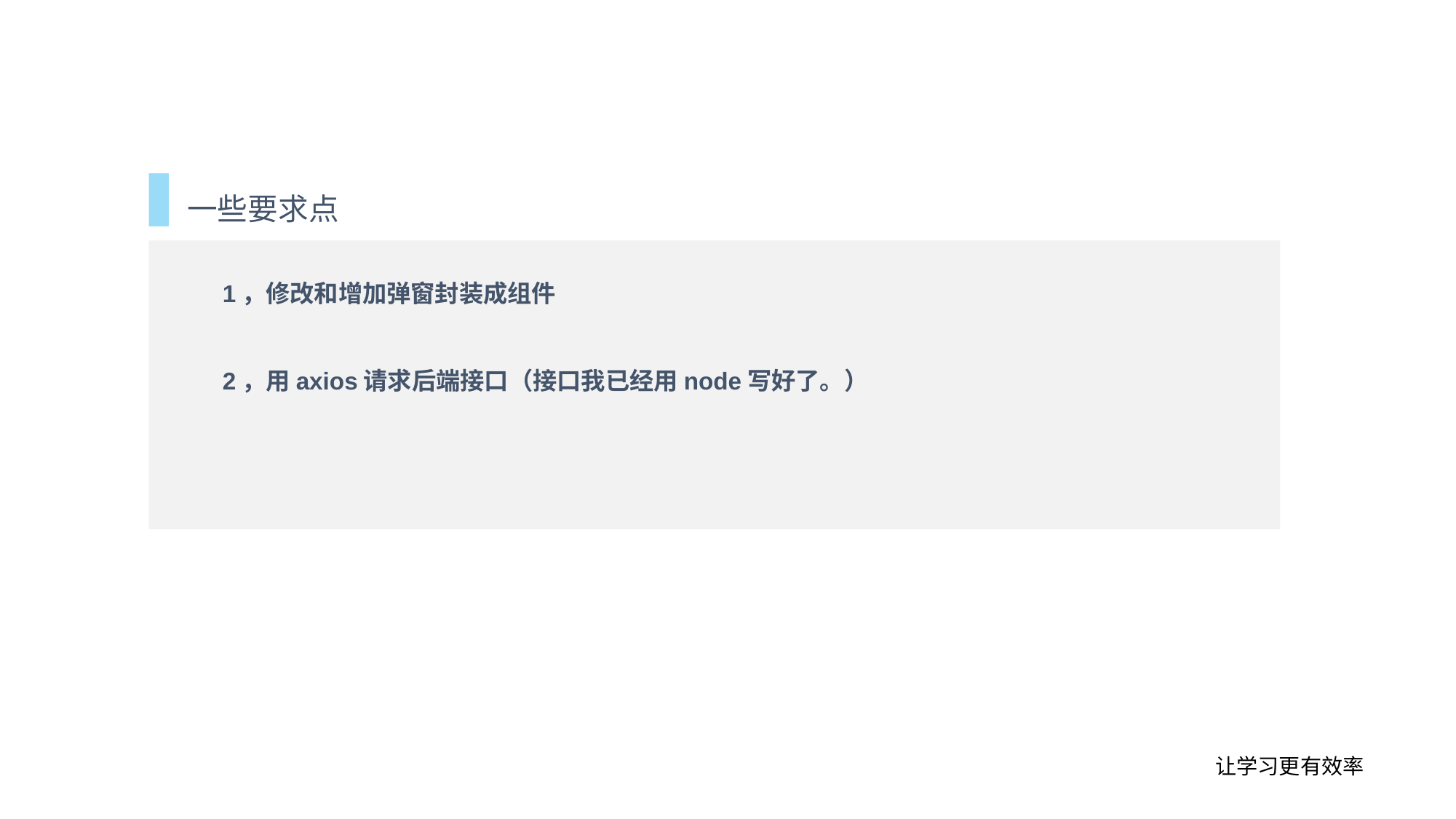

一些要求点

1，修改和增加弹窗封装成组件

2，用axios请求后端接口（接口我已经用node写好了。）